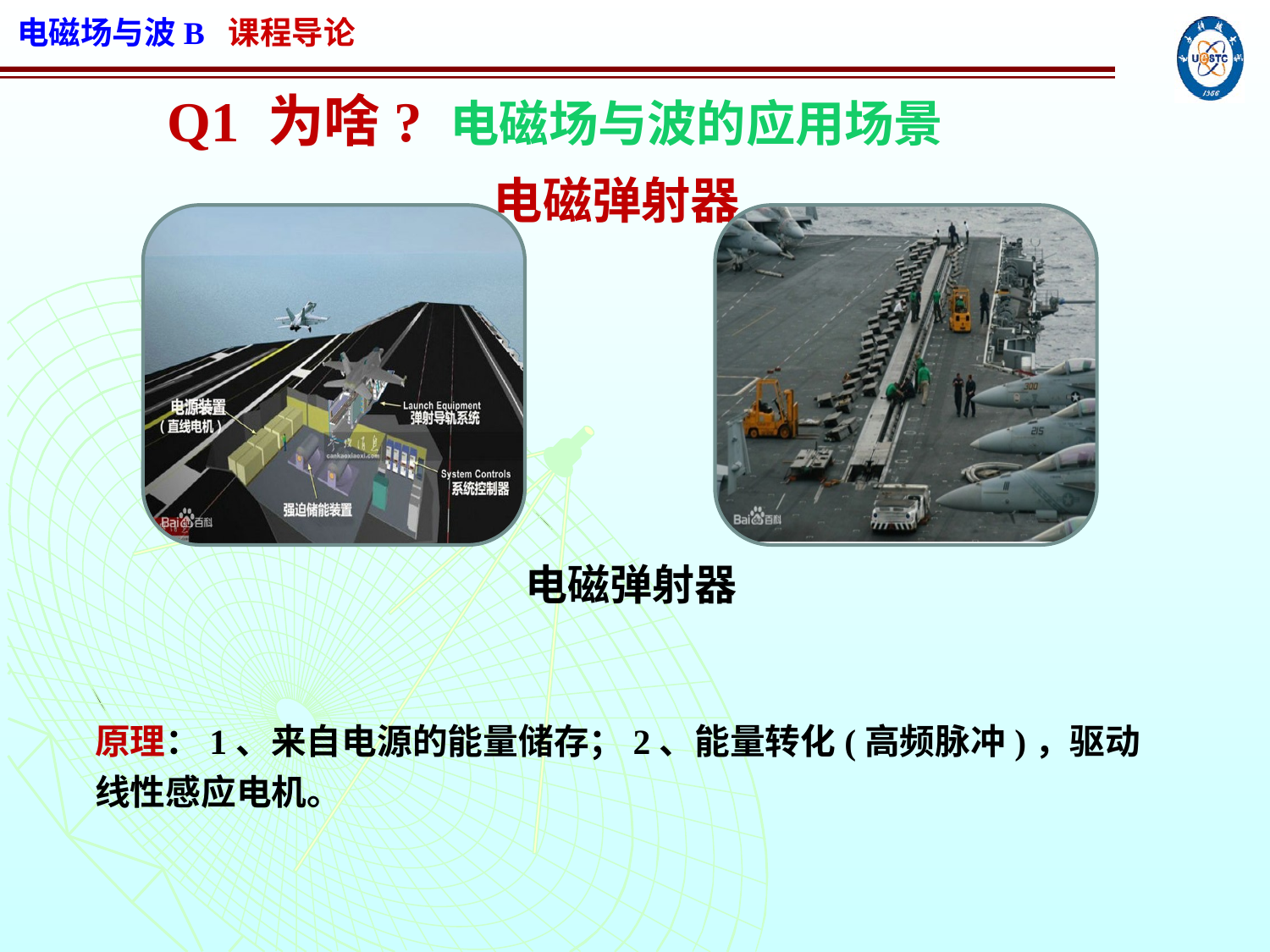

Q1 为啥? 电磁场与波的应用场景
电磁弹射器

电磁弹射器
原理：1、来自电源的能量储存；2、能量转化(高频脉冲)，驱动线性感应电机。